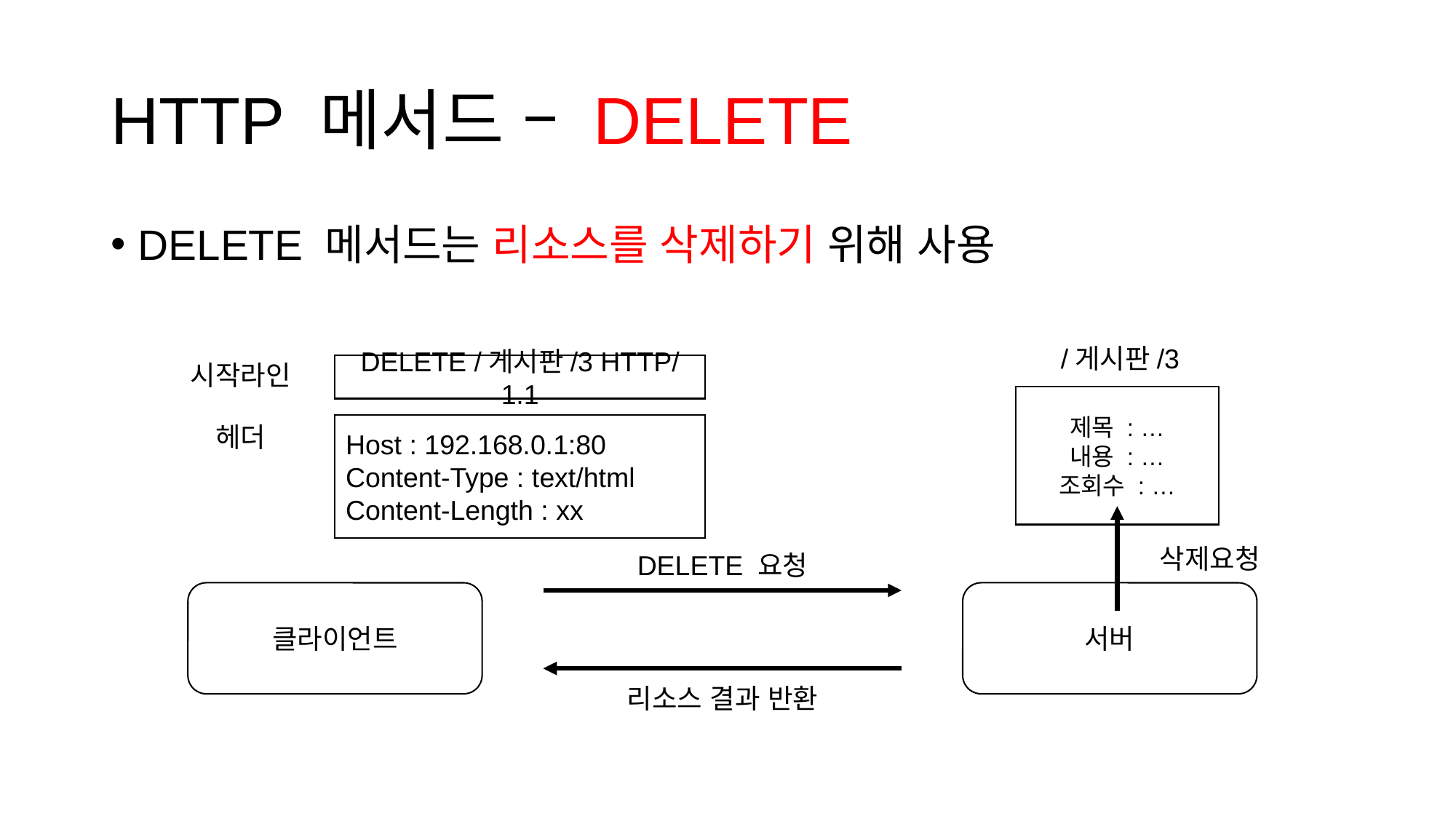

# HTTP 메서드 – DELETE
DELETE 메서드는 리소스를 삭제하기 위해 사용
/게시판/3
DELETE /게시판/3 HTTP/1.1
시작라인
제목 : …
내용 : …
조회수 : …
Host : 192.168.0.1:80
Content-Type : text/html
Content-Length : xx
헤더
삭제요청
DELETE 요청
클라이언트
서버
리소스 결과 반환